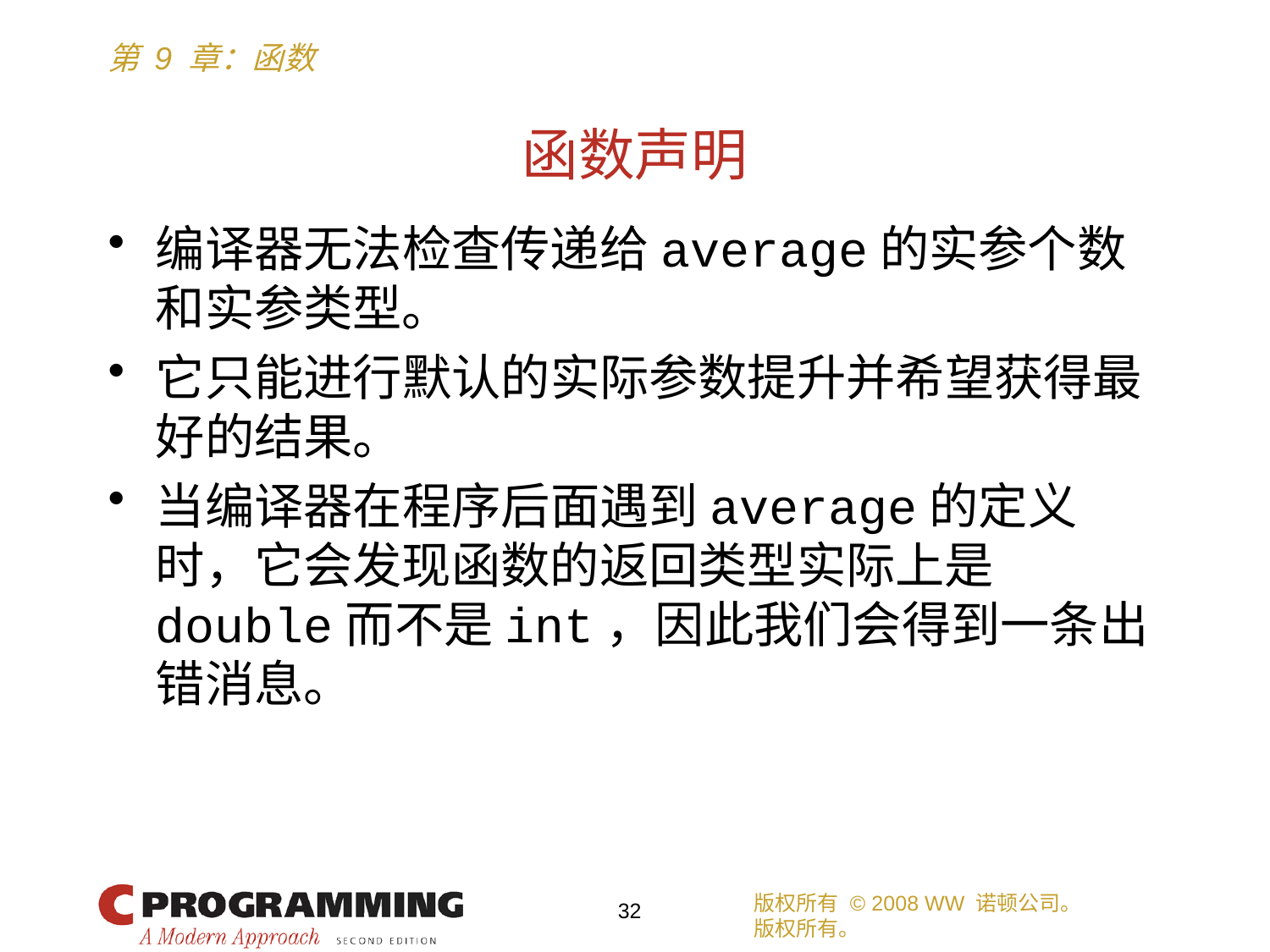

# 函数声明
编译器无法检查传递给average的实参个数和实参类型。
它只能进行默认的实际参数提升并希望获得最好的结果。
当编译器在程序后面遇到average的定义时，它会发现函数的返回类型实际上是double而不是int，因此我们会得到一条出错消息。
版权所有 © 2008 WW 诺顿公司。
版权所有。
32